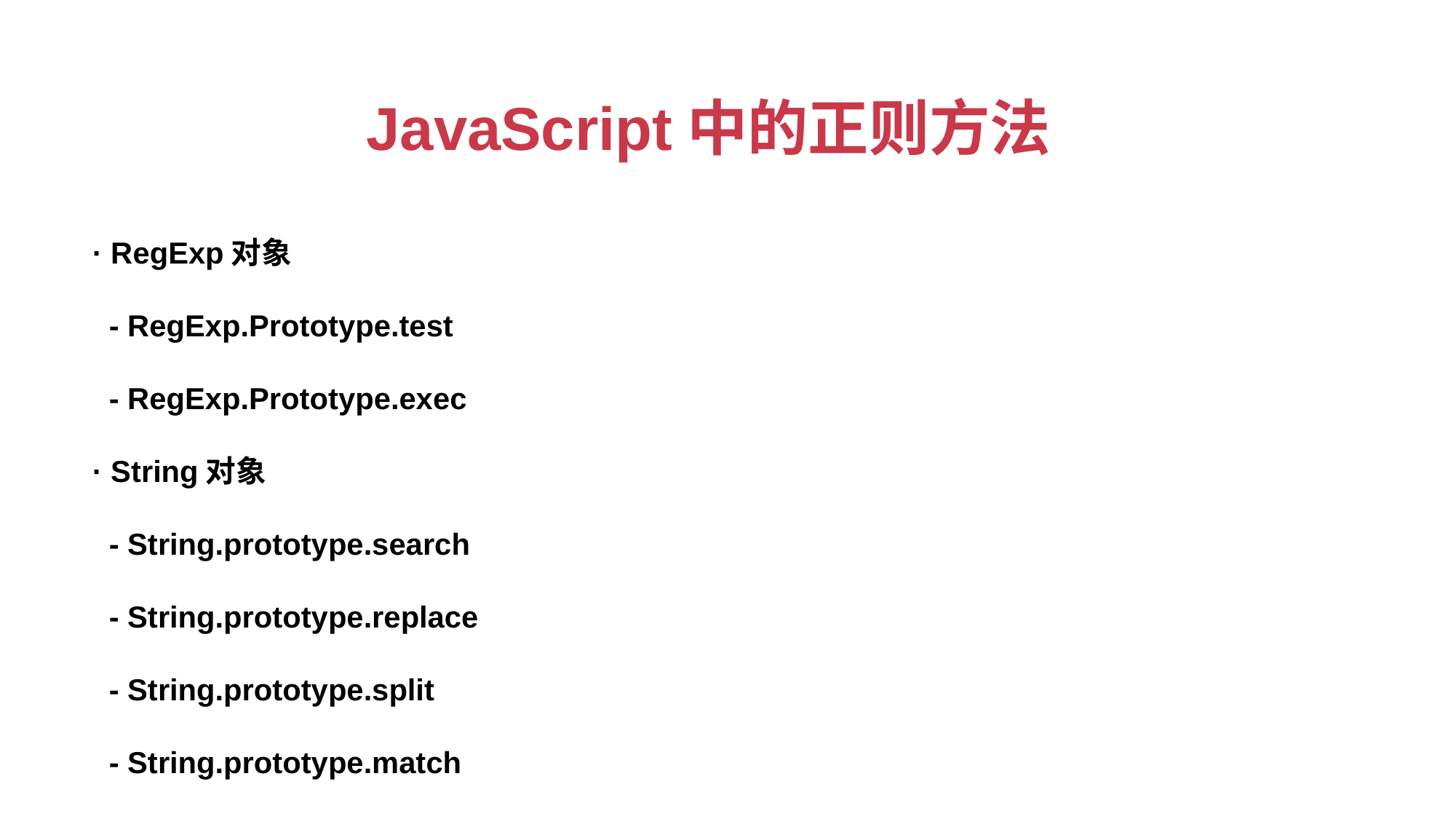

# JavaScript中的正则方法
· RegExp对象
  - RegExp.Prototype.test
  - RegExp.Prototype.exec
· String对象
  - String.prototype.search
  - String.prototype.replace
  - String.prototype.split
  - String.prototype.match